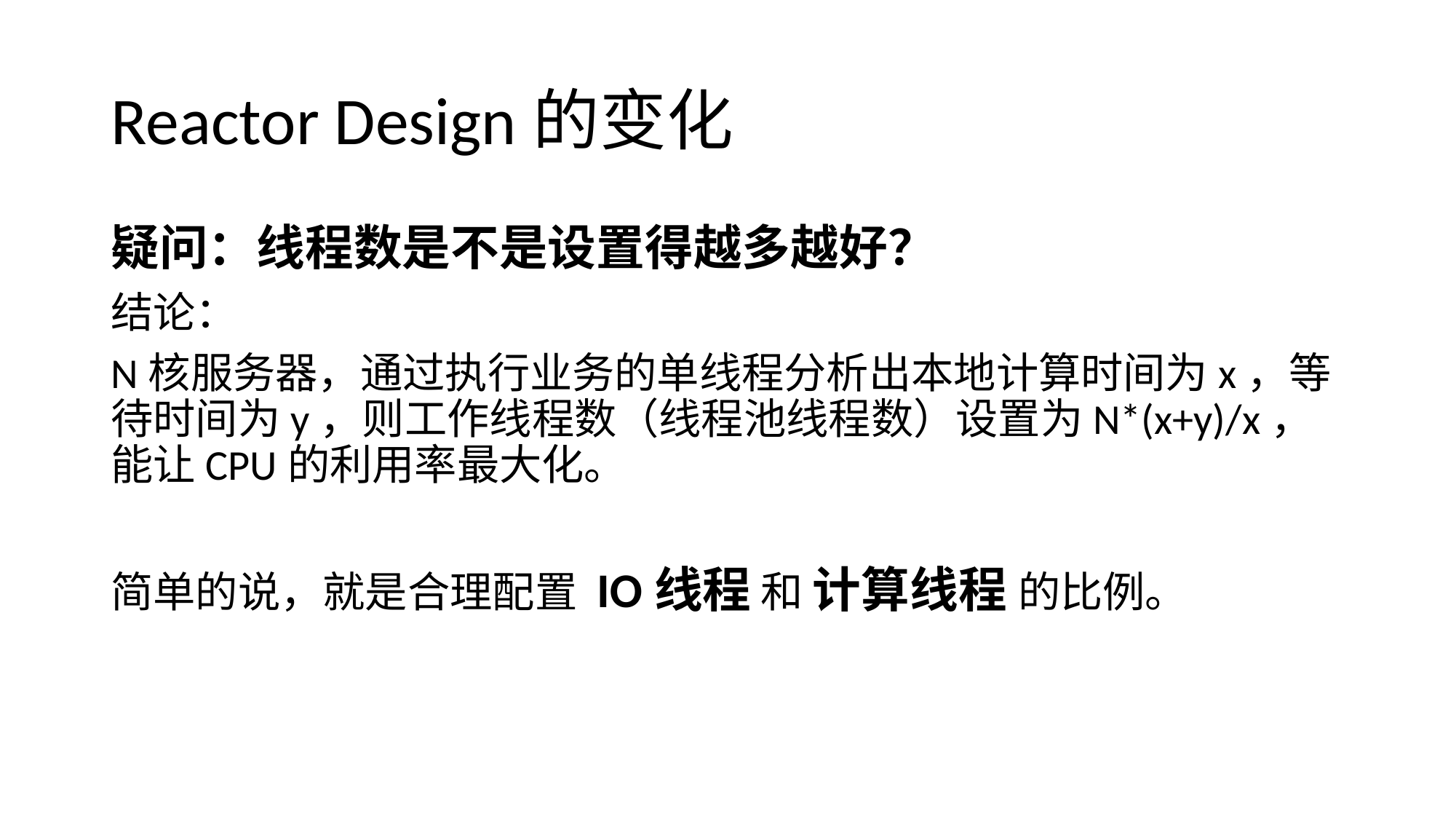

# Reactor Design的变化
疑问：线程数是不是设置得越多越好？
结论：
N核服务器，通过执行业务的单线程分析出本地计算时间为x，等待时间为y，则工作线程数（线程池线程数）设置为N*(x+y)/x，能让CPU的利用率最大化。

简单的说，就是合理配置 IO线程 和 计算线程 的比例。